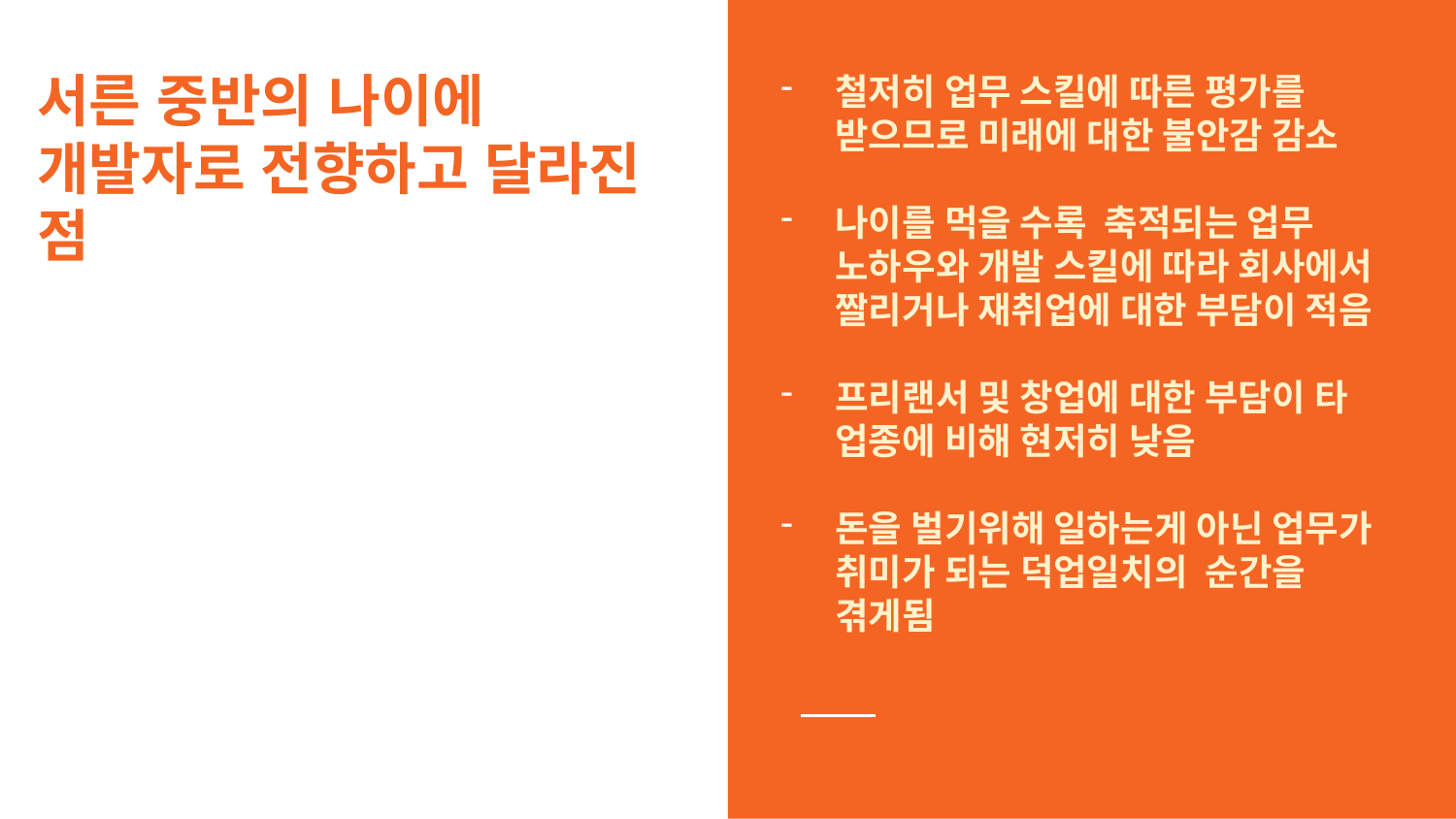

# 서른 중반의 나이에 개발자로 전향하고 달라진 점
철저히 업무 스킬에 따른 평가를 받으므로 미래에 대한 불안감 감소

나이를 먹을 수록  축적되는 업무 노하우와 개발 스킬에 따라 회사에서 짤리거나 재취업에 대한 부담이 적음

프리랜서 및 창업에 대한 부담이 타 업종에 비해 현저히 낮음

돈을 벌기위해 일하는게 아닌 업무가 취미가 되는 덕업일치의  순간을 겪게됨